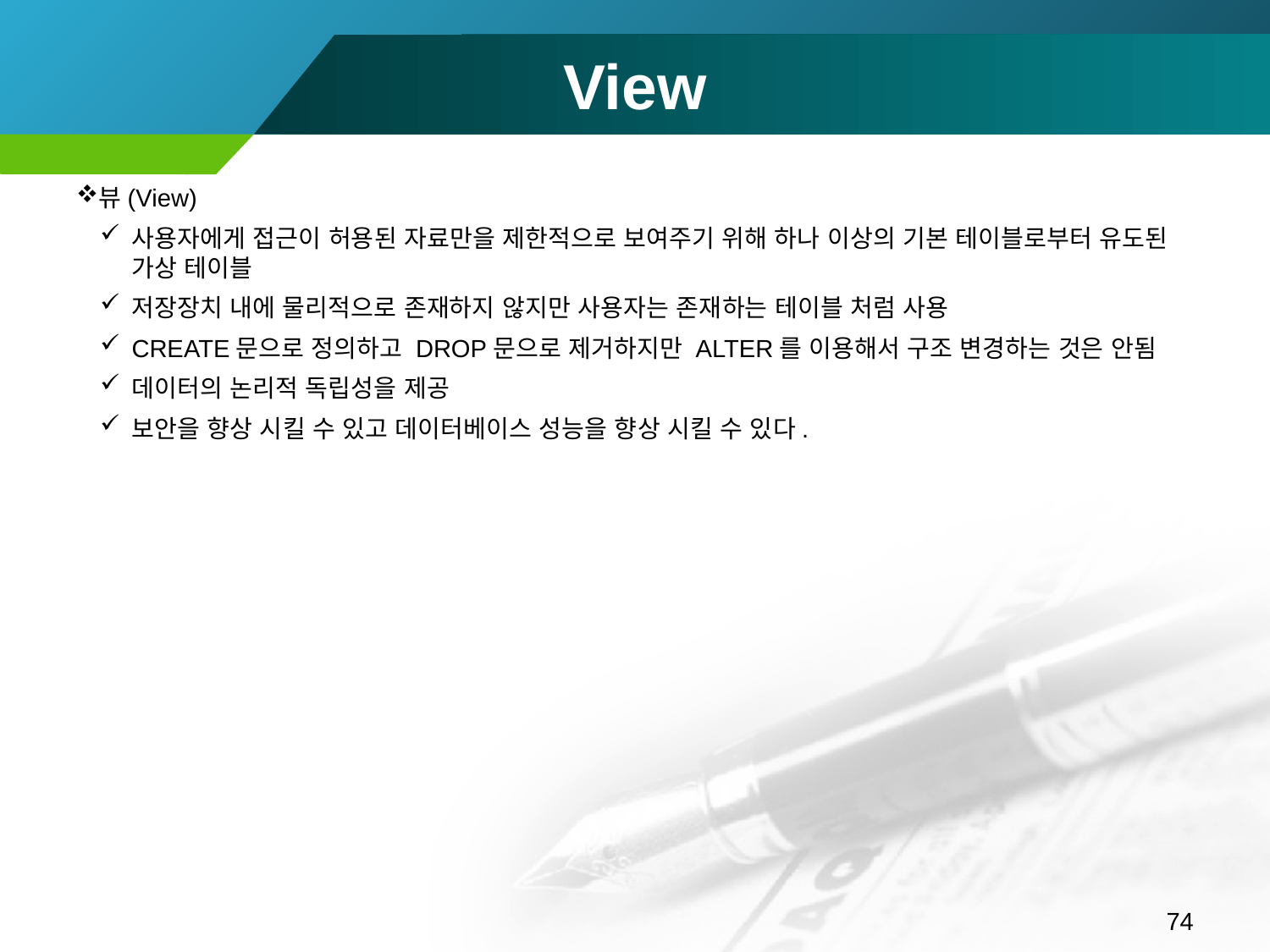

# View
뷰(View)
사용자에게 접근이 허용된 자료만을 제한적으로 보여주기 위해 하나 이상의 기본 테이블로부터 유도된 가상 테이블
저장장치 내에 물리적으로 존재하지 않지만 사용자는 존재하는 테이블 처럼 사용
CREATE문으로 정의하고 DROP문으로 제거하지만 ALTER를 이용해서 구조 변경하는 것은 안됨
데이터의 논리적 독립성을 제공
보안을 향상 시킬 수 있고 데이터베이스 성능을 향상 시킬 수 있다.
74